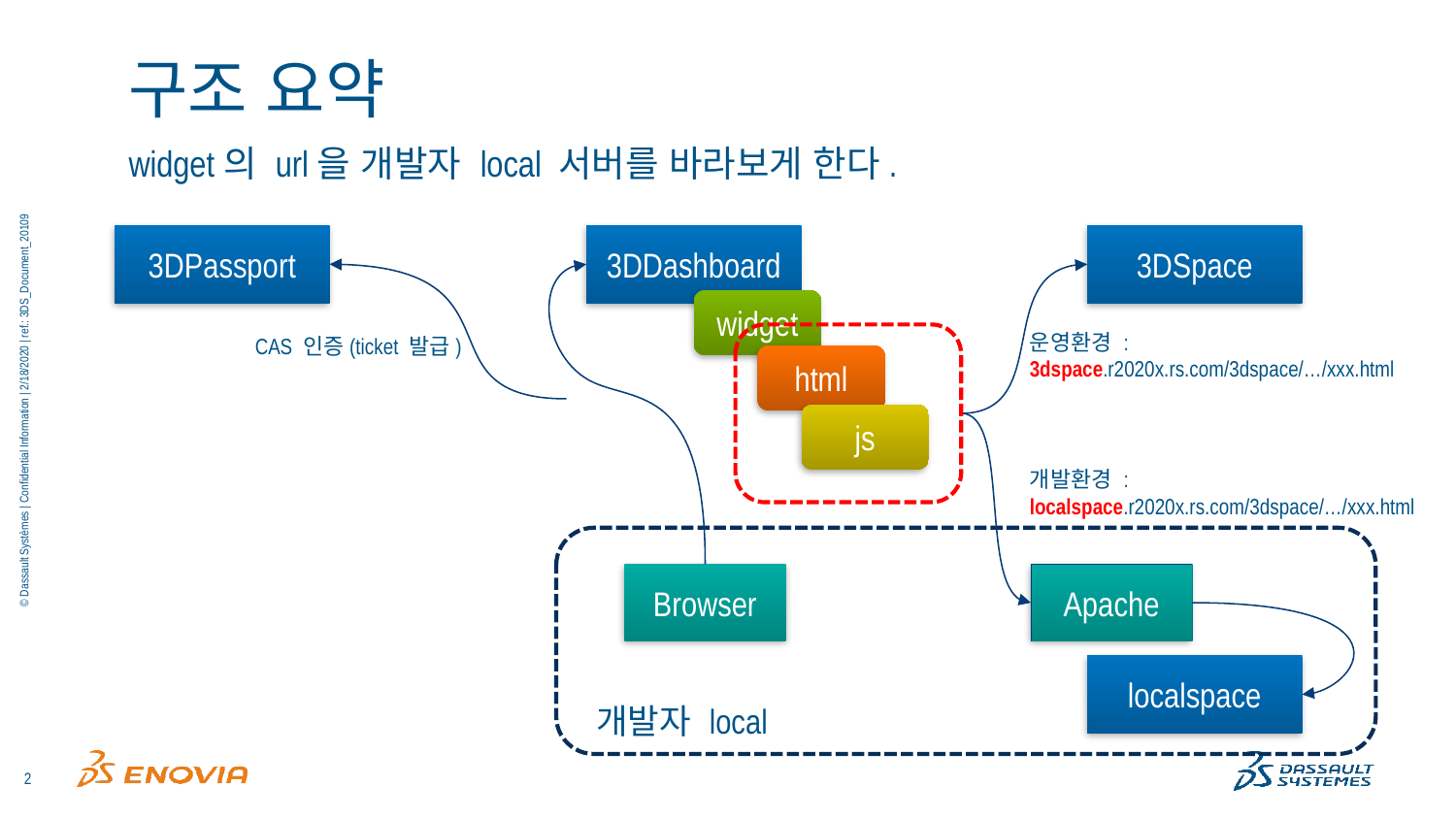

# 구조 요약
widget의 url을 개발자 local 서버를 바라보게 한다.
3DPassport
3DSpace
3DDashboard
widget
운영환경 : 3dspace.r2020x.rs.com/3dspace/…/xxx.html

CAS 인증(ticket 발급)
html
js
개발환경 : localspace.r2020x.rs.com/3dspace/…/xxx.html

Browser
Apache
localspace
개발자 local